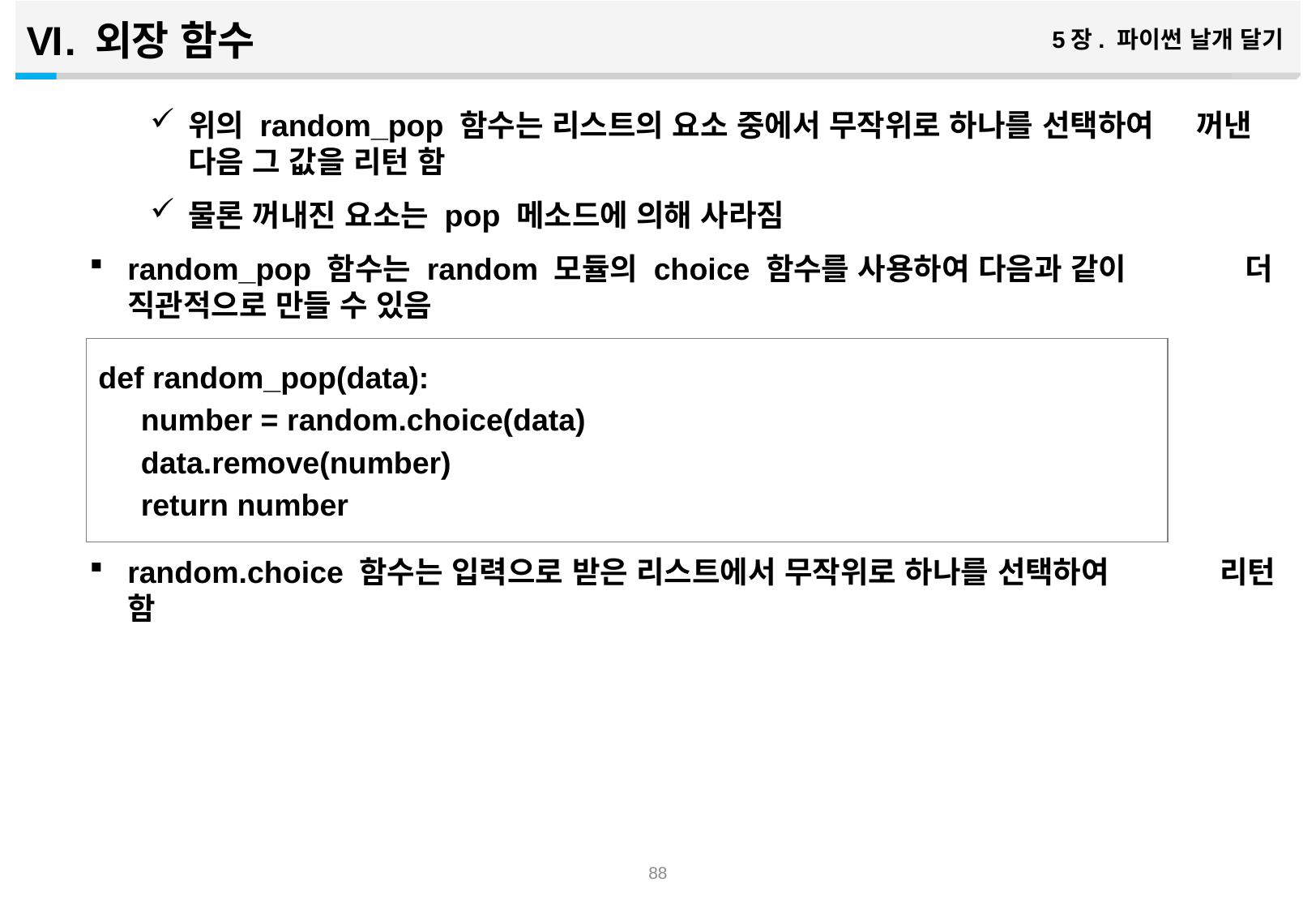

외장 함수
5장. 파이썬 날개 달기
위의 random_pop 함수는 리스트의 요소 중에서 무작위로 하나를 선택하여     꺼낸 다음 그 값을 리턴 함
물론 꺼내진 요소는 pop 메소드에 의해 사라짐
random_pop 함수는 random 모듈의 choice 함수를 사용하여 다음과 같이              더 직관적으로 만들 수 있음

random.choice 함수는 입력으로 받은 리스트에서 무작위로 하나를 선택하여             리턴 함

def random_pop(data):
     number = random.choice(data)
     data.remove(number)
     return number
88